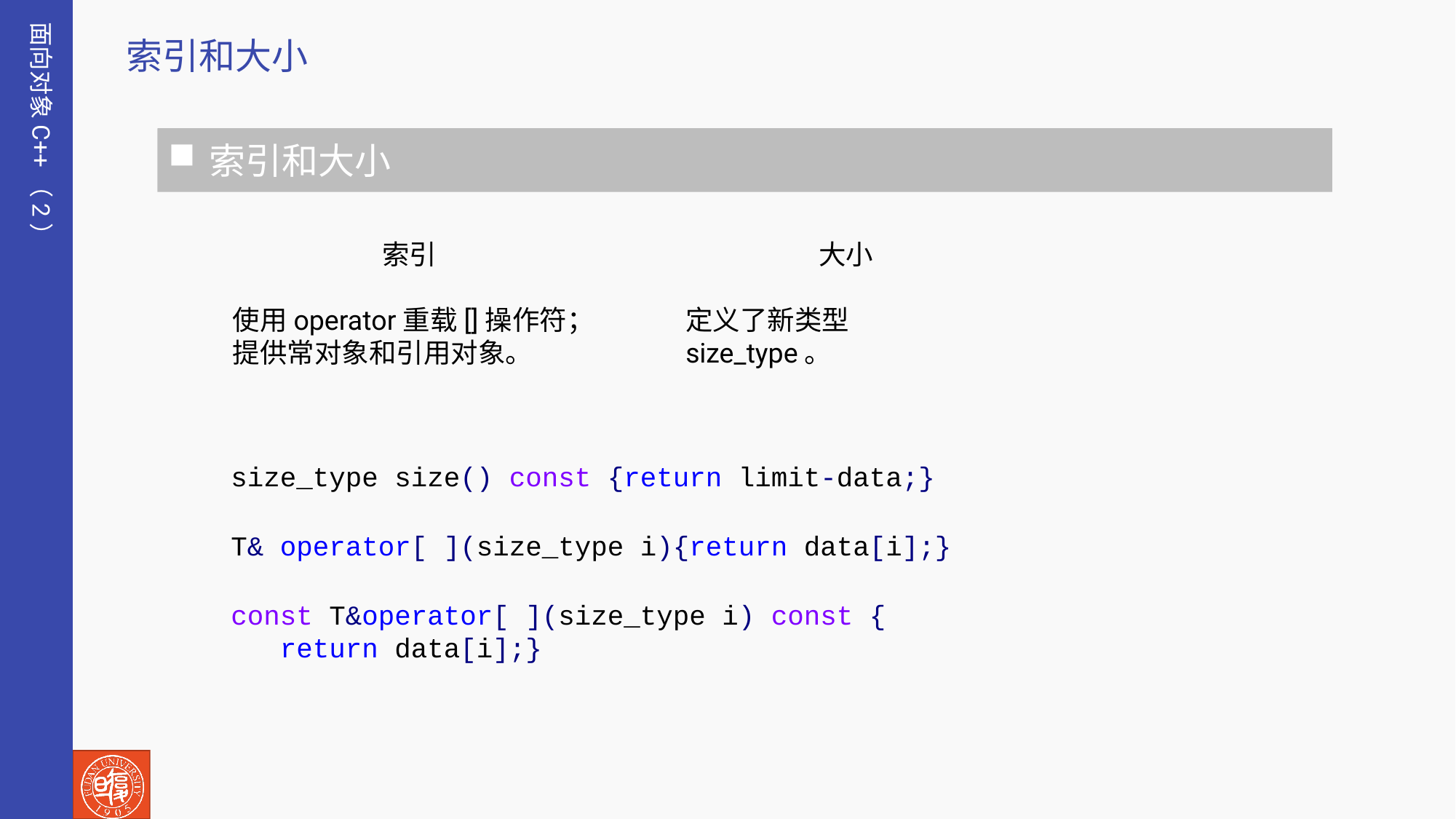

面向对象C++（2）
索引和大小
索引和大小
索引

使用operator重载[]操作符；
提供常对象和引用对象。
大小

定义了新类型 size_type。
size_type size() const {return limit-data;}

T& operator[ ](size_type i){return data[i];}

const T&operator[ ](size_type i) const {
   return data[i];}